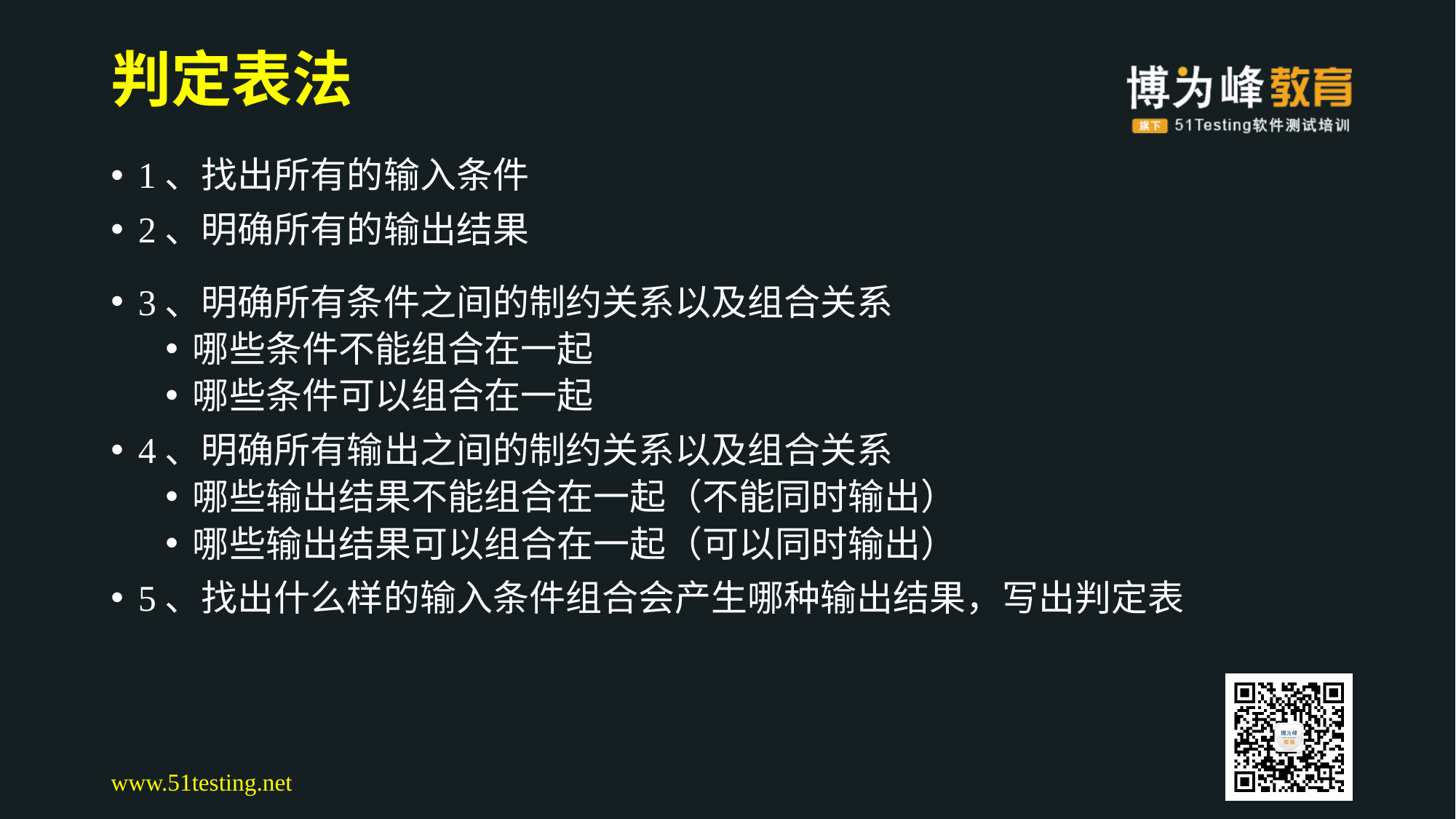

# 判定表法
1、找出所有的输入条件
2、明确所有的输出结果
3、明确所有条件之间的制约关系以及组合关系
哪些条件不能组合在一起
哪些条件可以组合在一起
4、明确所有输出之间的制约关系以及组合关系
哪些输出结果不能组合在一起（不能同时输出）
哪些输出结果可以组合在一起（可以同时输出）
5、找出什么样的输入条件组合会产生哪种输出结果，写出判定表

www.51testing.net